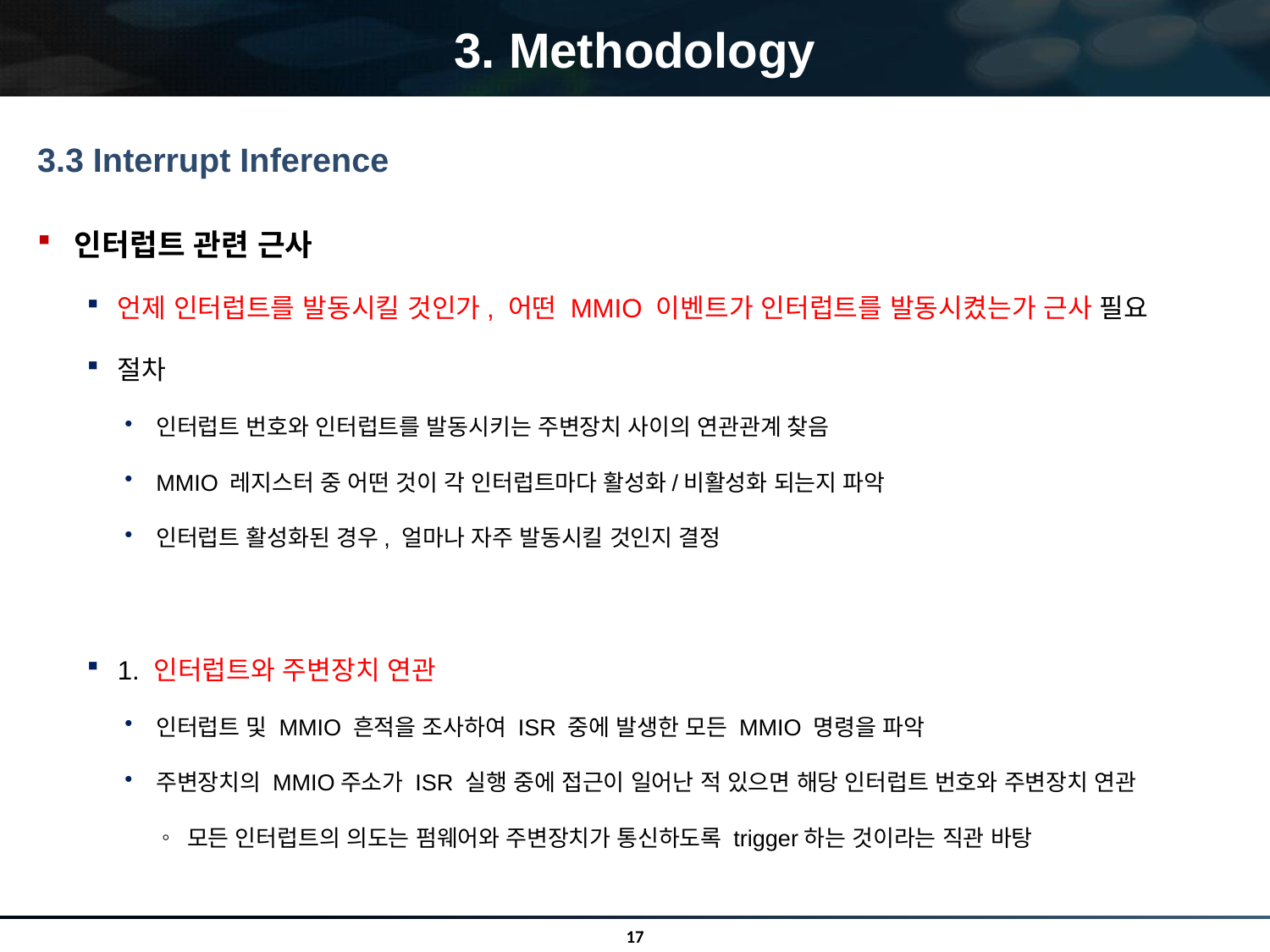

# 3. Methodology
3.3 Interrupt Inference
인터럽트 관련 근사
언제 인터럽트를 발동시킬 것인가, 어떤 MMIO 이벤트가 인터럽트를 발동시켰는가 근사 필요
절차
인터럽트 번호와 인터럽트를 발동시키는 주변장치 사이의 연관관계 찾음
MMIO 레지스터 중 어떤 것이 각 인터럽트마다 활성화/비활성화 되는지 파악
인터럽트 활성화된 경우, 얼마나 자주 발동시킬 것인지 결정

1. 인터럽트와 주변장치 연관
인터럽트 및 MMIO 흔적을 조사하여 ISR 중에 발생한 모든 MMIO 명령을 파악
주변장치의 MMIO주소가 ISR 실행 중에 접근이 일어난 적 있으면 해당 인터럽트 번호와 주변장치 연관
모든 인터럽트의 의도는 펌웨어와 주변장치가 통신하도록 trigger하는 것이라는 직관 바탕